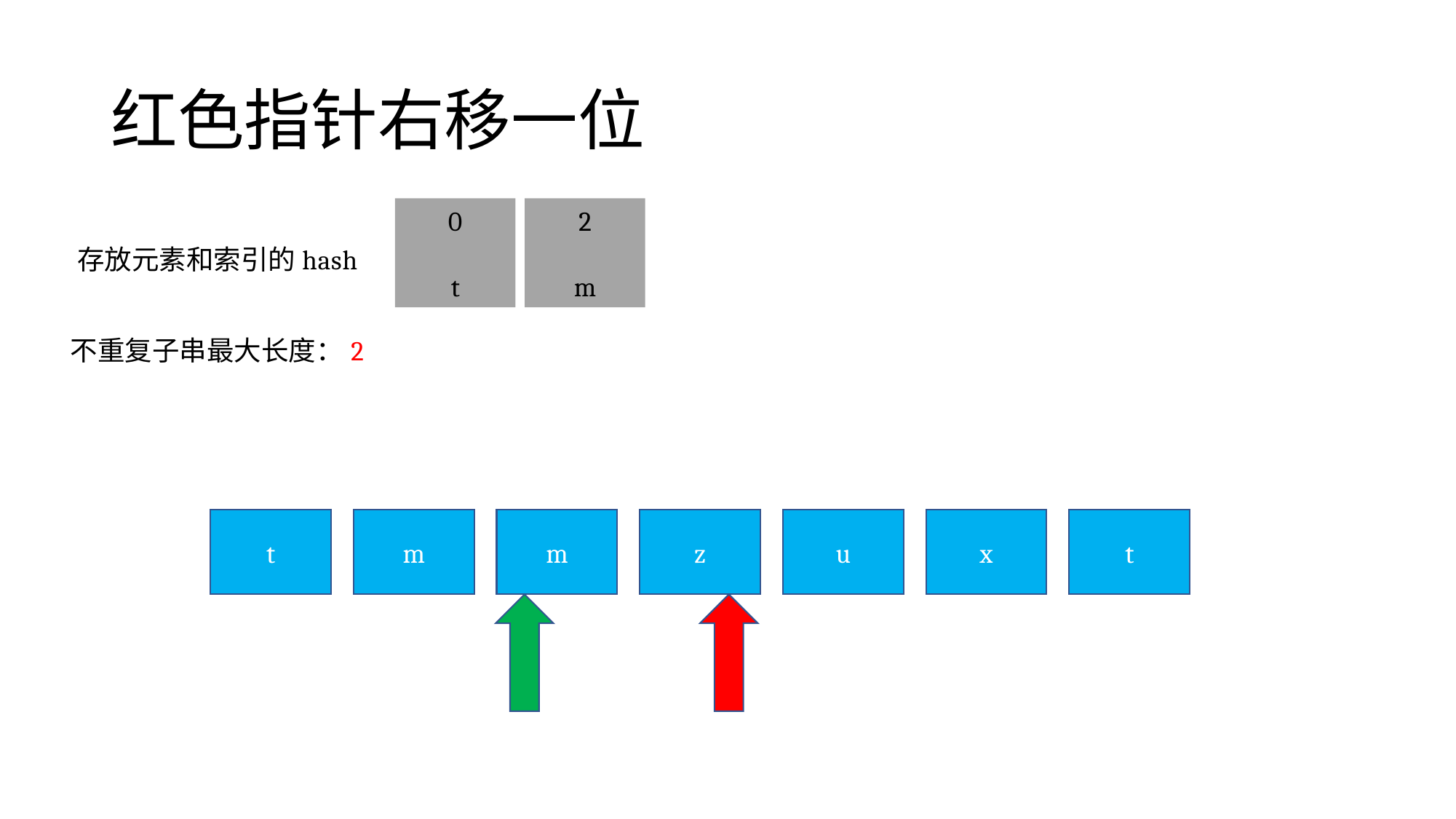

# 红色指针右移一位
0

t
2

m
存放元素和索引的hash
不重复子串最大长度：2
m
z
u
x
t
t
m